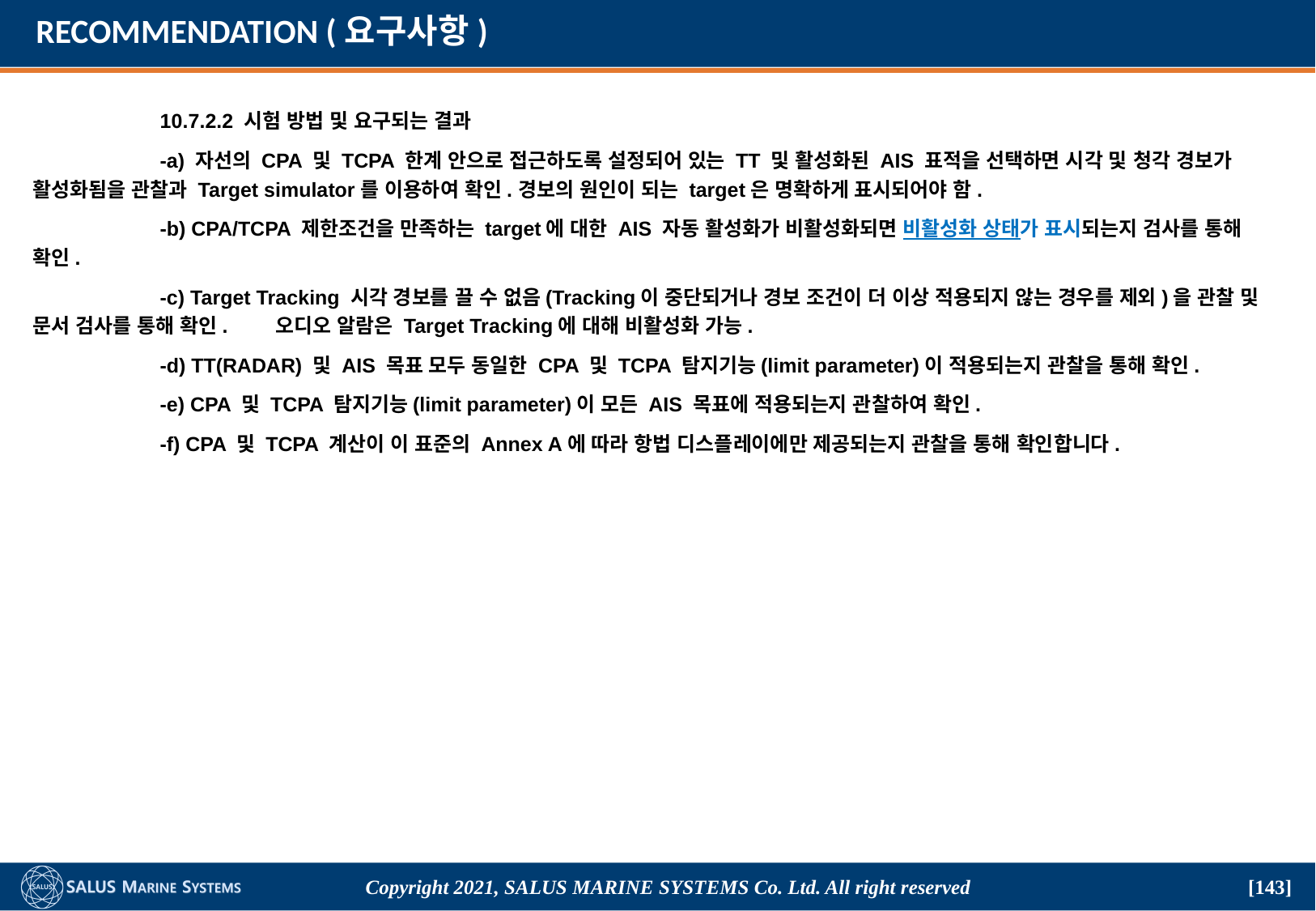

# RECOMMENDATION (요구사항)
	 10.7.2.2 시험 방법 및 요구되는 결과
	 -a) 자선의 CPA 및 TCPA 한계 안으로 접근하도록 설정되어 있는 TT 및 활성화된 AIS 표적을 선택하면 시각 및 청각 경보가 활성화됨을 관찰과 Target simulator를 이용하여 확인.	경보의 원인이 되는 target은 명확하게 표시되어야 함.
	 -b) CPA/TCPA 제한조건을 만족하는 target에 대한 AIS 자동 활성화가 비활성화되면 비활성화 상태가 표시되는지 검사를 통해 확인.
	 -c) Target Tracking 시각 경보를 끌 수 없음(Tracking이 중단되거나 경보 조건이 더 이상 적용되지 않는 경우를 제외)을 관찰 및 문서 검사를 통해 확인. 	오디오 알람은 Target Tracking에 대해 비활성화 가능.
	 -d) TT(RADAR) 및 AIS 목표 모두 동일한 CPA 및 TCPA 탐지기능(limit parameter)이 적용되는지 관찰을 통해 확인.
	 -e) CPA 및 TCPA 탐지기능(limit parameter)이 모든 AIS 목표에 적용되는지 관찰하여 확인.
	 -f) CPA 및 TCPA 계산이 이 표준의 Annex A에 따라 항법 디스플레이에만 제공되는지 관찰을 통해 확인합니다.
Copyright 2021, SALUS Marine Systems Co. Ltd. All right reserved
[143]